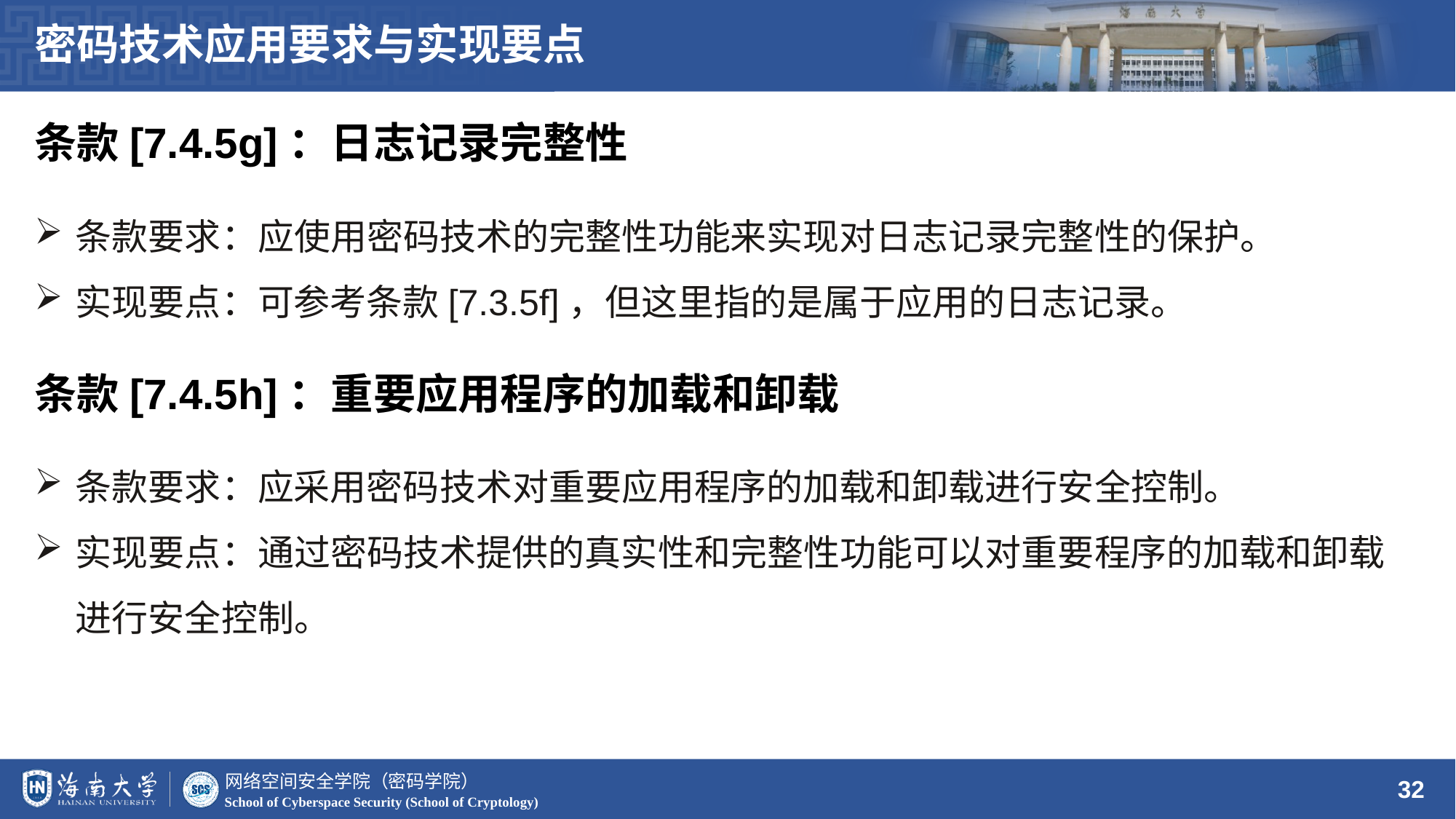

密码技术应用要求与实现要点
条款[7.4.5g]：日志记录完整性
条款要求：应使用密码技术的完整性功能来实现对日志记录完整性的保护。
实现要点：可参考条款[7.3.5f]，但这里指的是属于应用的日志记录。
条款[7.4.5h]：重要应用程序的加载和卸载
条款要求：应采用密码技术对重要应用程序的加载和卸载进行安全控制。
实现要点：通过密码技术提供的真实性和完整性功能可以对重要程序的加载和卸载进行安全控制。
32